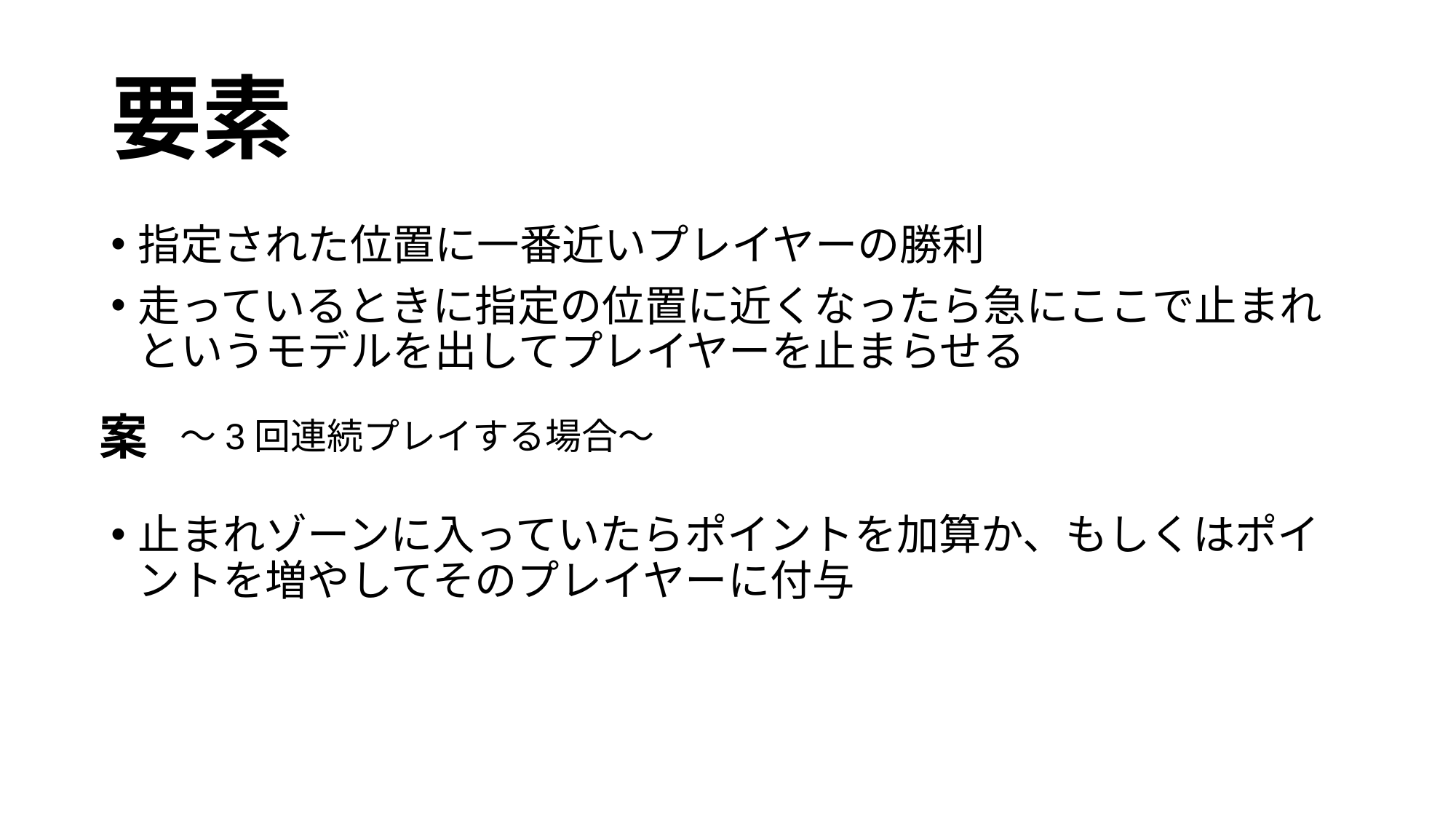

# 要素
指定された位置に一番近いプレイヤーの勝利
走っているときに指定の位置に近くなったら急にここで止まれというモデルを出してプレイヤーを止まらせる

止まれゾーンに入っていたらポイントを加算か、もしくはポイントを増やしてそのプレイヤーに付与

案
～3回連続プレイする場合～